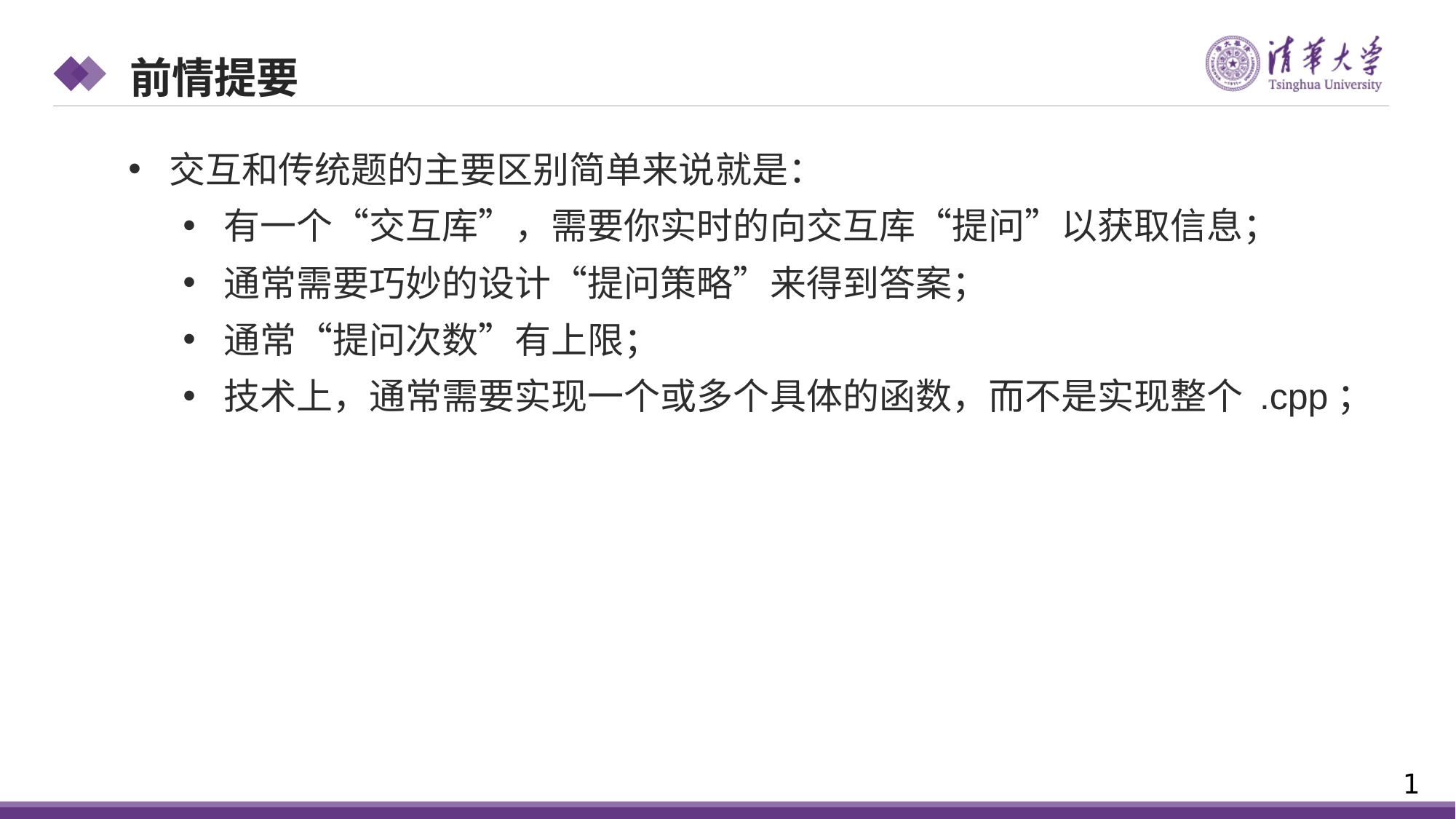

前情提要
交互和传统题的主要区别简单来说就是：
有一个“交互库”，需要你实时的向交互库“提问”以获取信息；
通常需要巧妙的设计“提问策略”来得到答案；
通常“提问次数”有上限；
技术上，通常需要实现一个或多个具体的函数，而不是实现整个 .cpp；
1